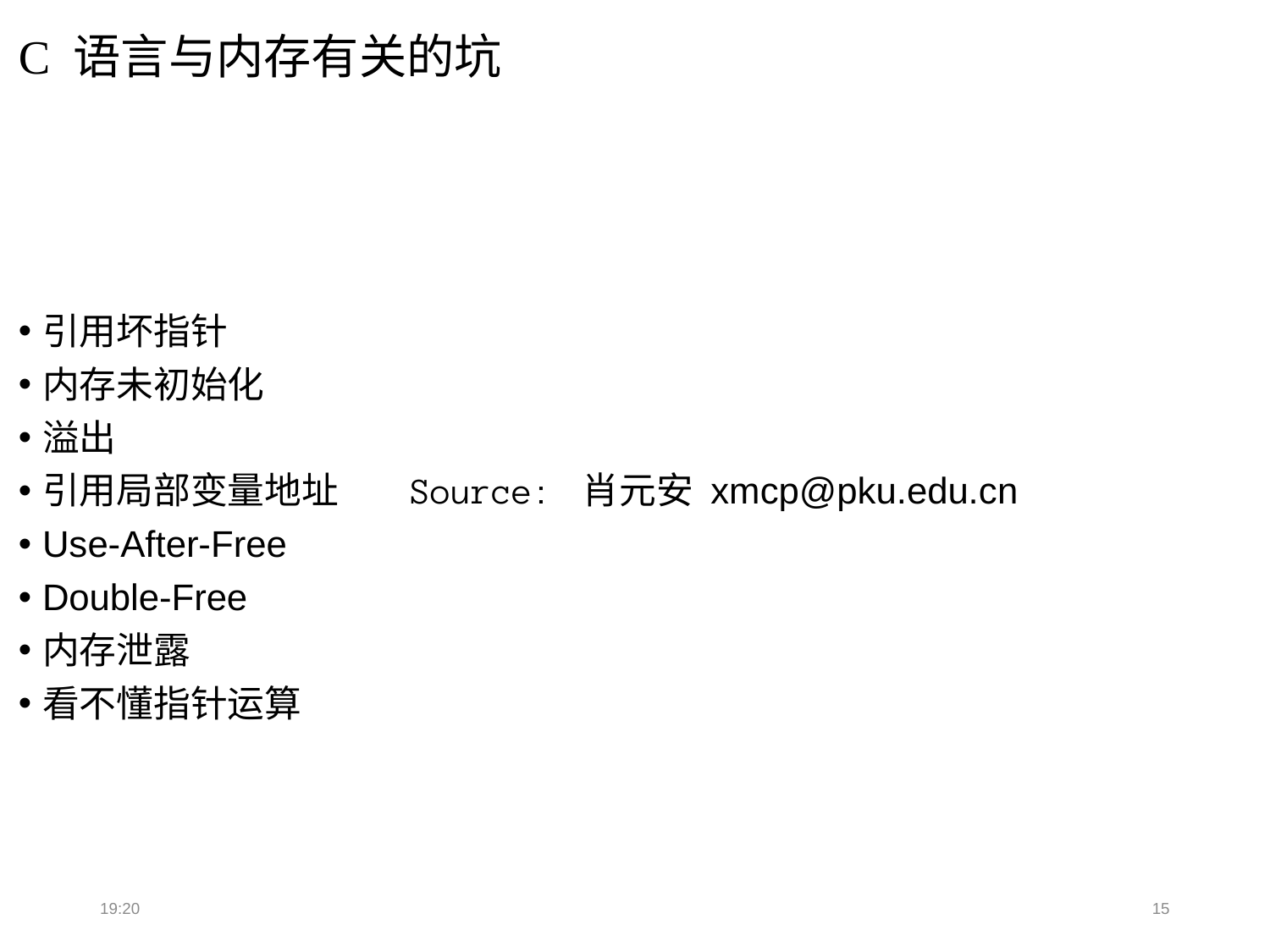

# C 语言与内存有关的坑
引用坏指针
内存未初始化
溢出
引用局部变量地址
Use-After-Free
Double-Free
内存泄露
看不懂指针运算
Source: 肖元安 xmcp@pku.edu.cn

19:20
15